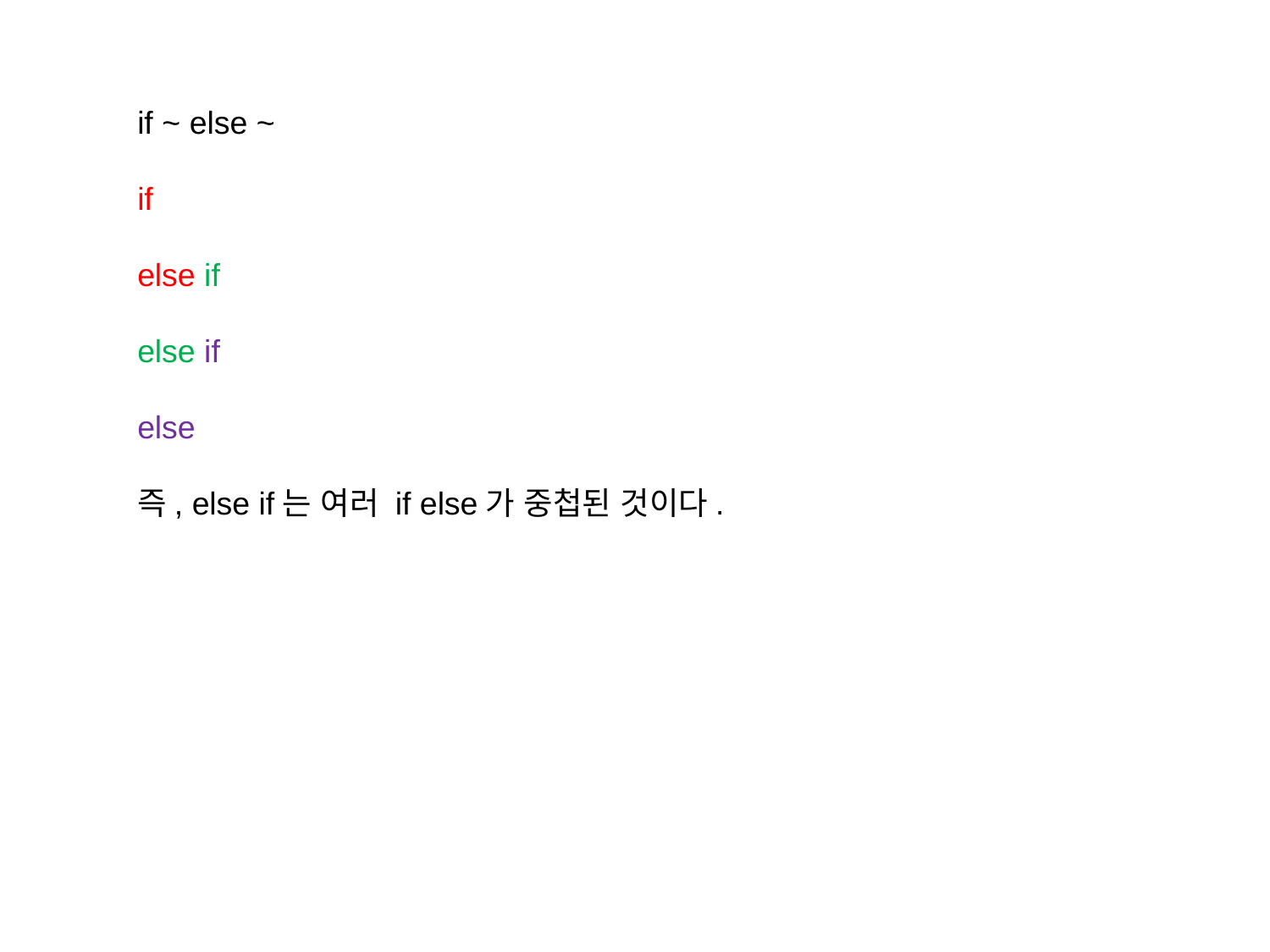

if ~ else ~

if

else if

else if

else

즉, else if는 여러 if else가 중첩된 것이다.